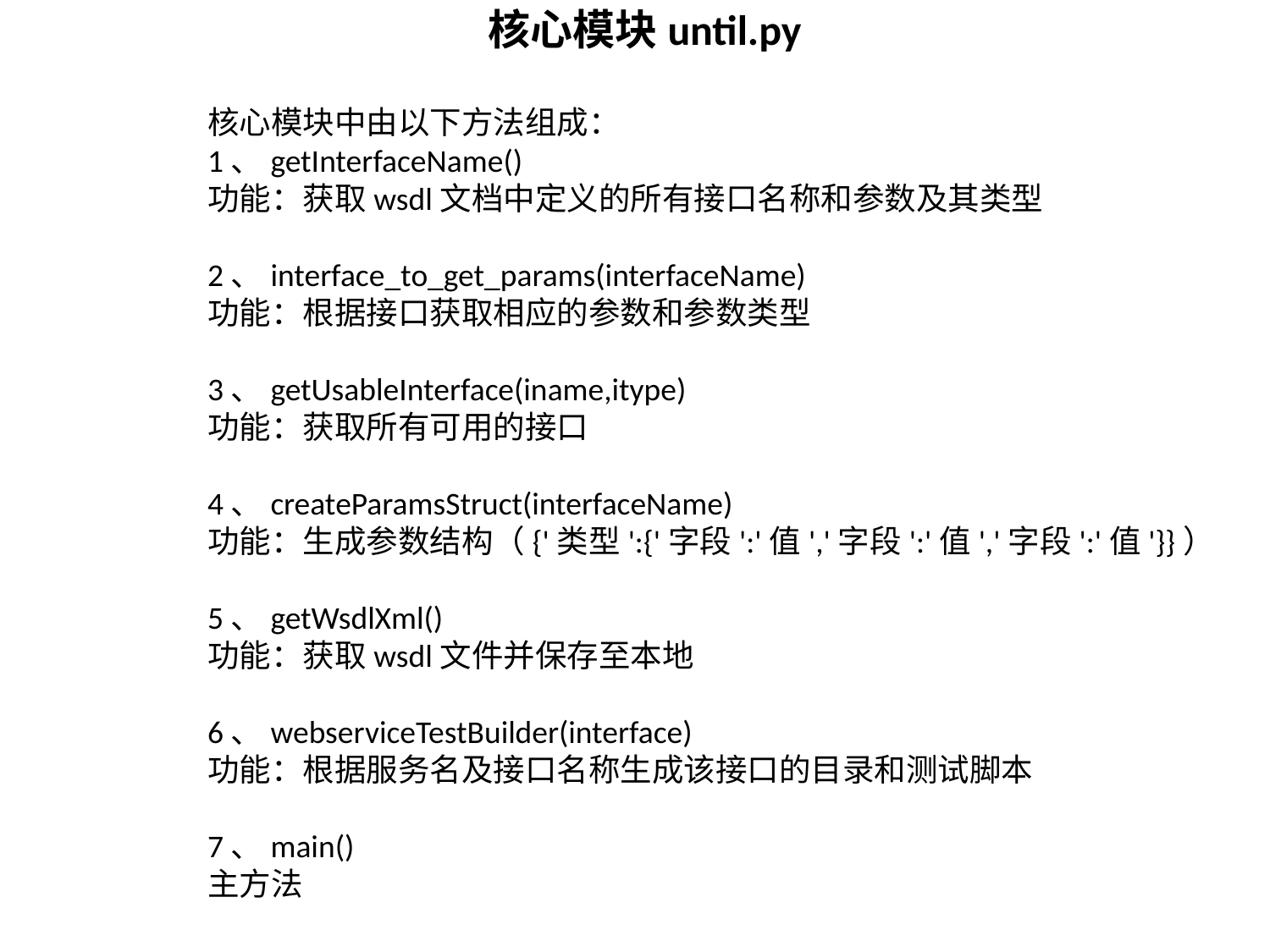

# 核心模块until.py
核心模块中由以下方法组成：
1、getInterfaceName()
功能：获取wsdl文档中定义的所有接口名称和参数及其类型

2、interface_to_get_params(interfaceName)
功能：根据接口获取相应的参数和参数类型

3、getUsableInterface(iname,itype)
功能：获取所有可用的接口

4、createParamsStruct(interfaceName)
功能：生成参数结构（{'类型':{'字段':'值','字段':'值','字段':'值'}}）

5、getWsdlXml()
功能：获取wsdl文件并保存至本地

6、webserviceTestBuilder(interface)
功能：根据服务名及接口名称生成该接口的目录和测试脚本

7、main()
主方法